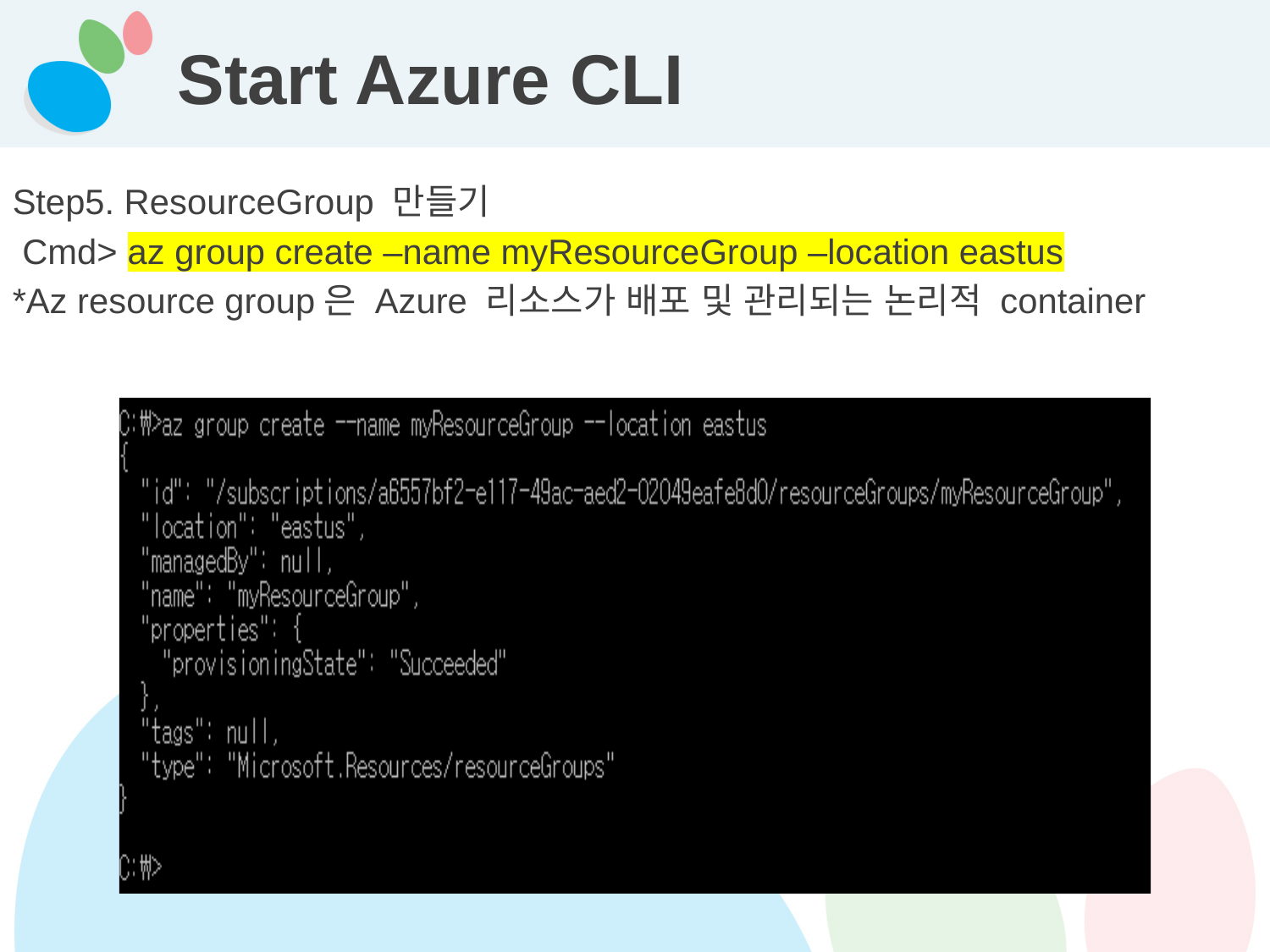

# Start Azure CLI
Step5. ResourceGroup 만들기
 Cmd> az group create –name myResourceGroup –location eastus
*Az resource group은 Azure 리소스가 배포 및 관리되는 논리적 container